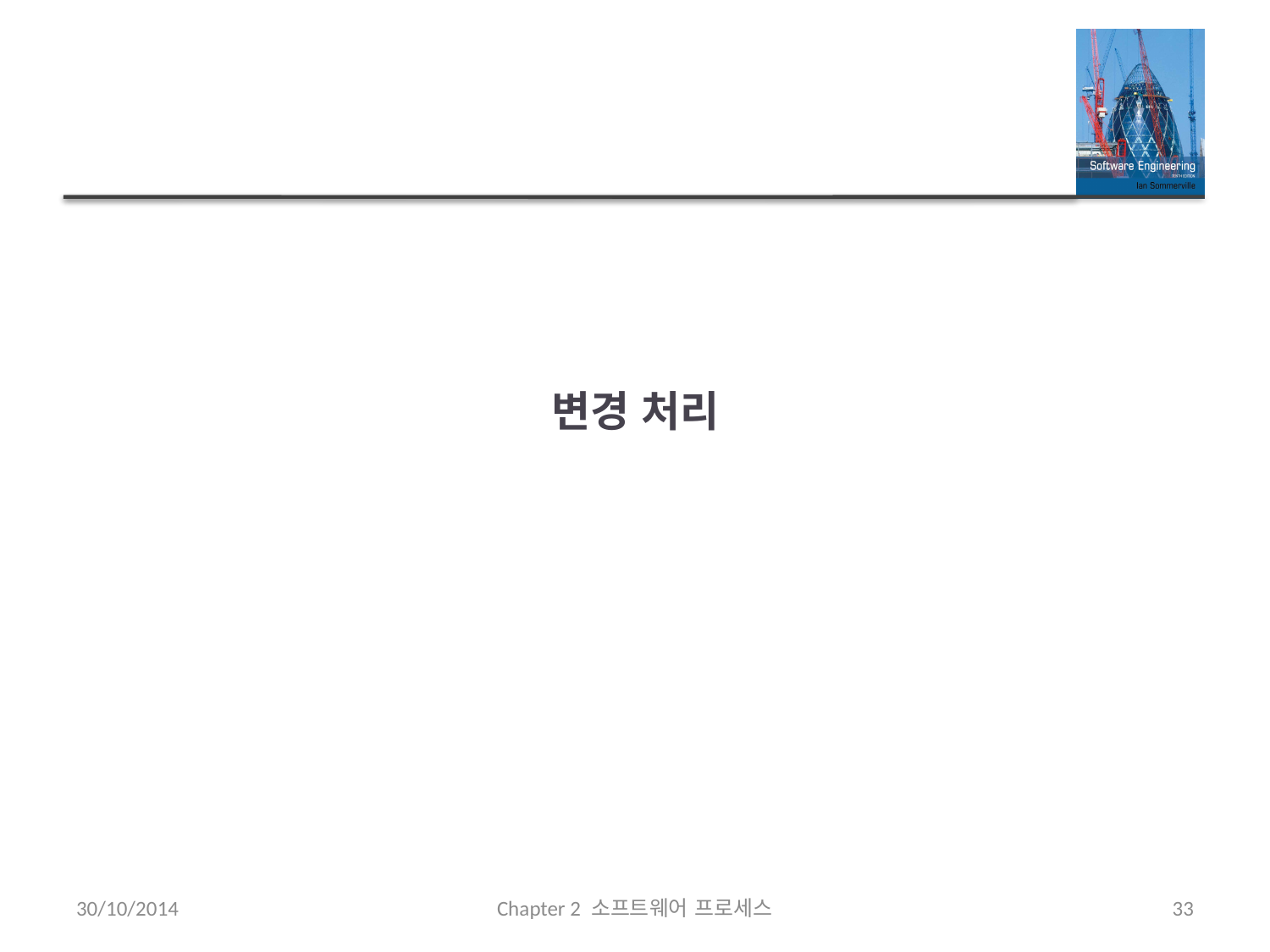

# 변경 처리
30/10/2014
Chapter 2 소프트웨어 프로세스
33